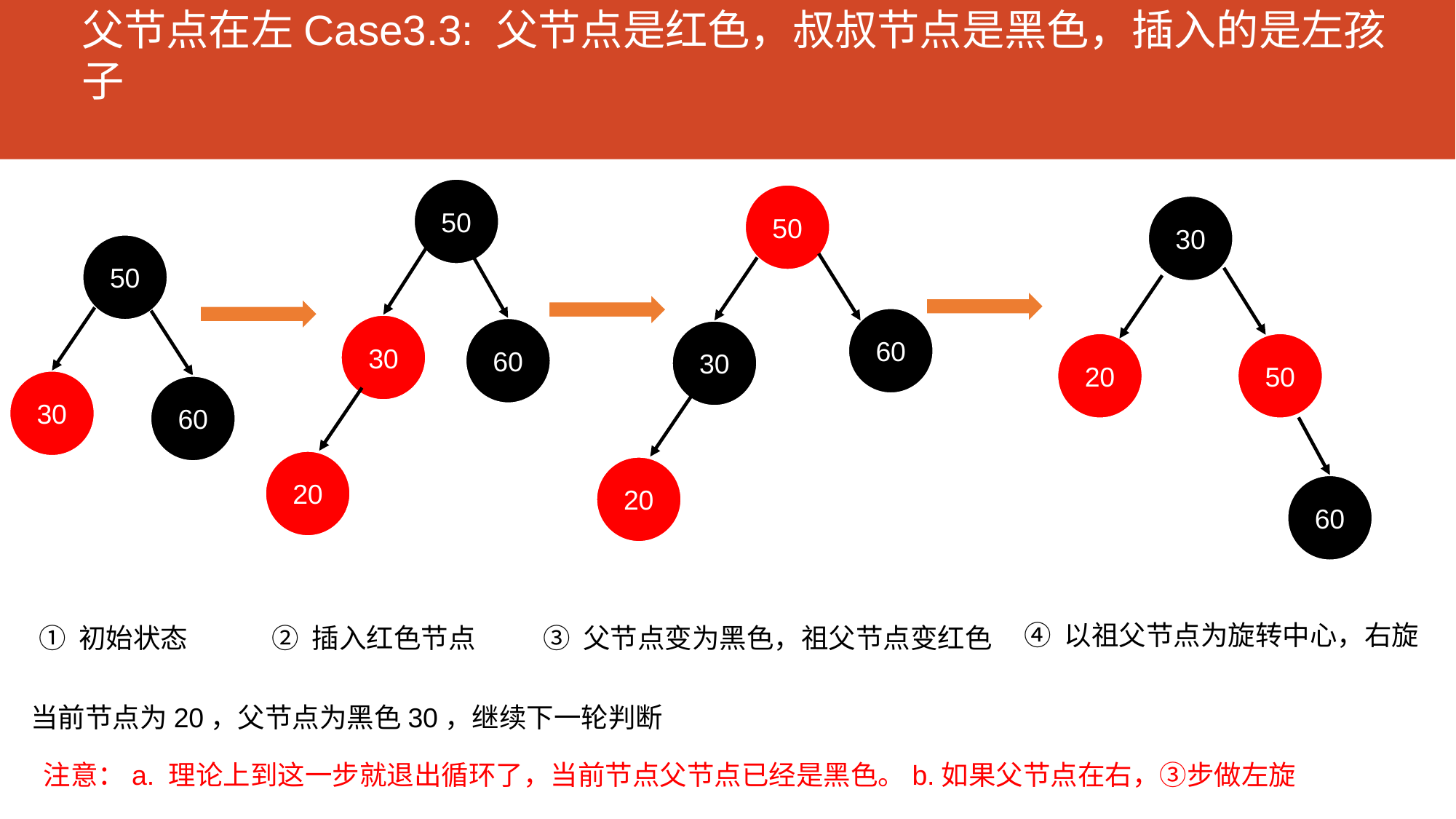

# 父节点在左Case3.3: 父节点是红色，叔叔节点是黑色，插入的是左孩子
50
50
30
50

60
30
60
30
20
50
30
60
20
20
60
④ 以祖父节点为旋转中心，右旋
① 初始状态
② 插入红色节点
③ 父节点变为黑色，祖父节点变红色
当前节点为20，父节点为黑色30，继续下一轮判断
注意：a. 理论上到这一步就退出循环了，当前节点父节点已经是黑色。b.如果父节点在右，③步做左旋